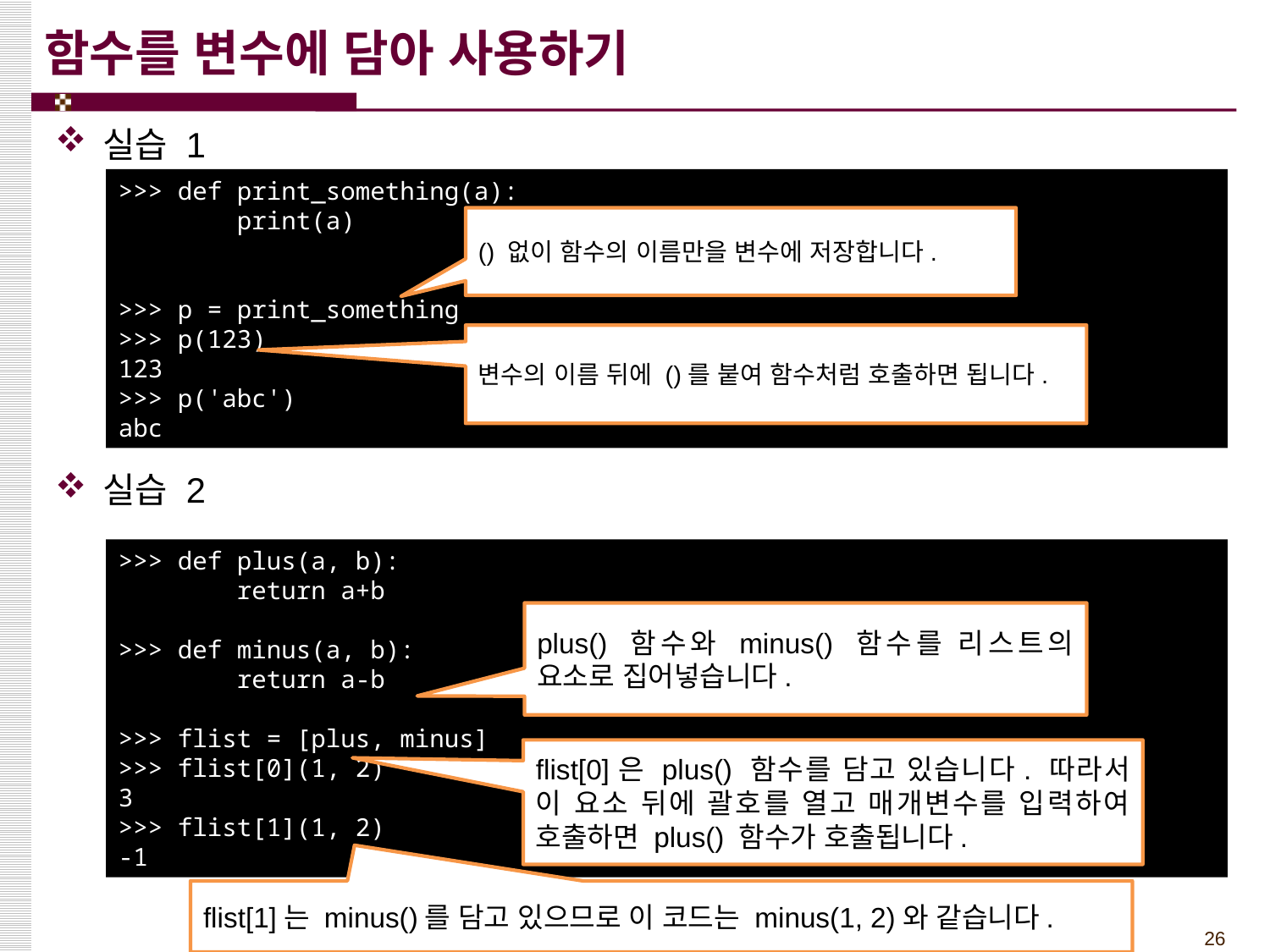

# 함수를 변수에 담아 사용하기
실습 1

실습 2
>>> def print_something(a):
        print(a)

>>> p = print_something
>>> p(123)
123
>>> p('abc')
abc
() 없이 함수의 이름만을 변수에 저장합니다.
변수의 이름 뒤에 ()를 붙여 함수처럼 호출하면 됩니다.
>>> def plus(a, b):
        return a+b

>>> def minus(a, b):
        return a-b

>>> flist = [plus, minus]
>>> flist[0](1, 2)
3
>>> flist[1](1, 2)
-1
plus() 함수와 minus() 함수를 리스트의 요소로 집어넣습니다.
flist[0]은 plus() 함수를 담고 있습니다. 따라서 이 요소 뒤에 괄호를 열고 매개변수를 입력하여 호출하면 plus() 함수가 호출됩니다.
flist[1]는 minus()를 담고 있으므로 이 코드는 minus(1, 2)와 같습니다.